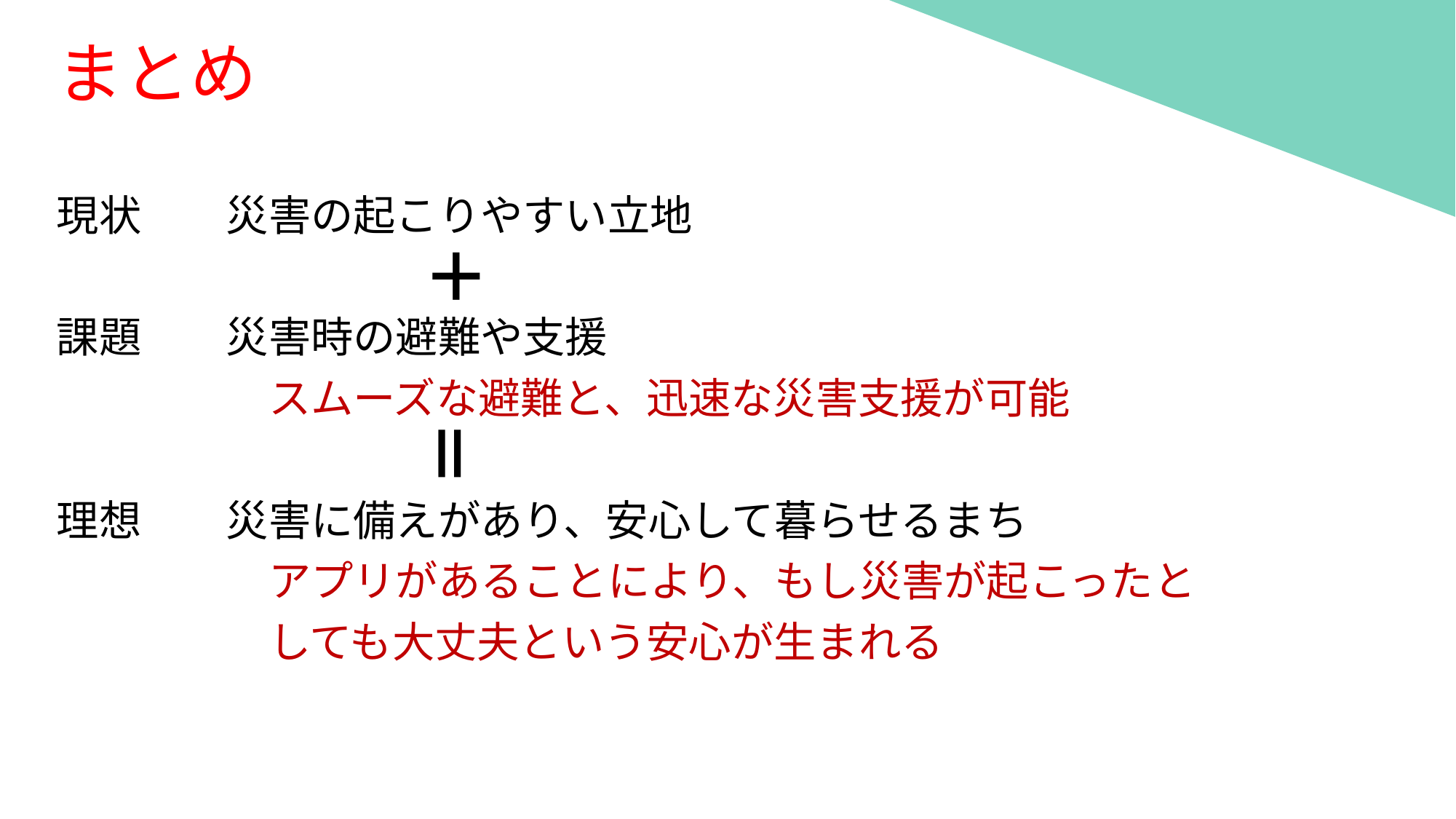

まとめ
現状　　災害の起こりやすい立地

課題　　災害時の避難や支援
　　　　　スムーズな避難と、迅速な災害支援が可能

理想　　災害に備えがあり、安心して暮らせるまち
　　　　　アプリがあることにより、もし災害が起こったと
　　　　　しても大丈夫という安心が生まれる
＋
＝